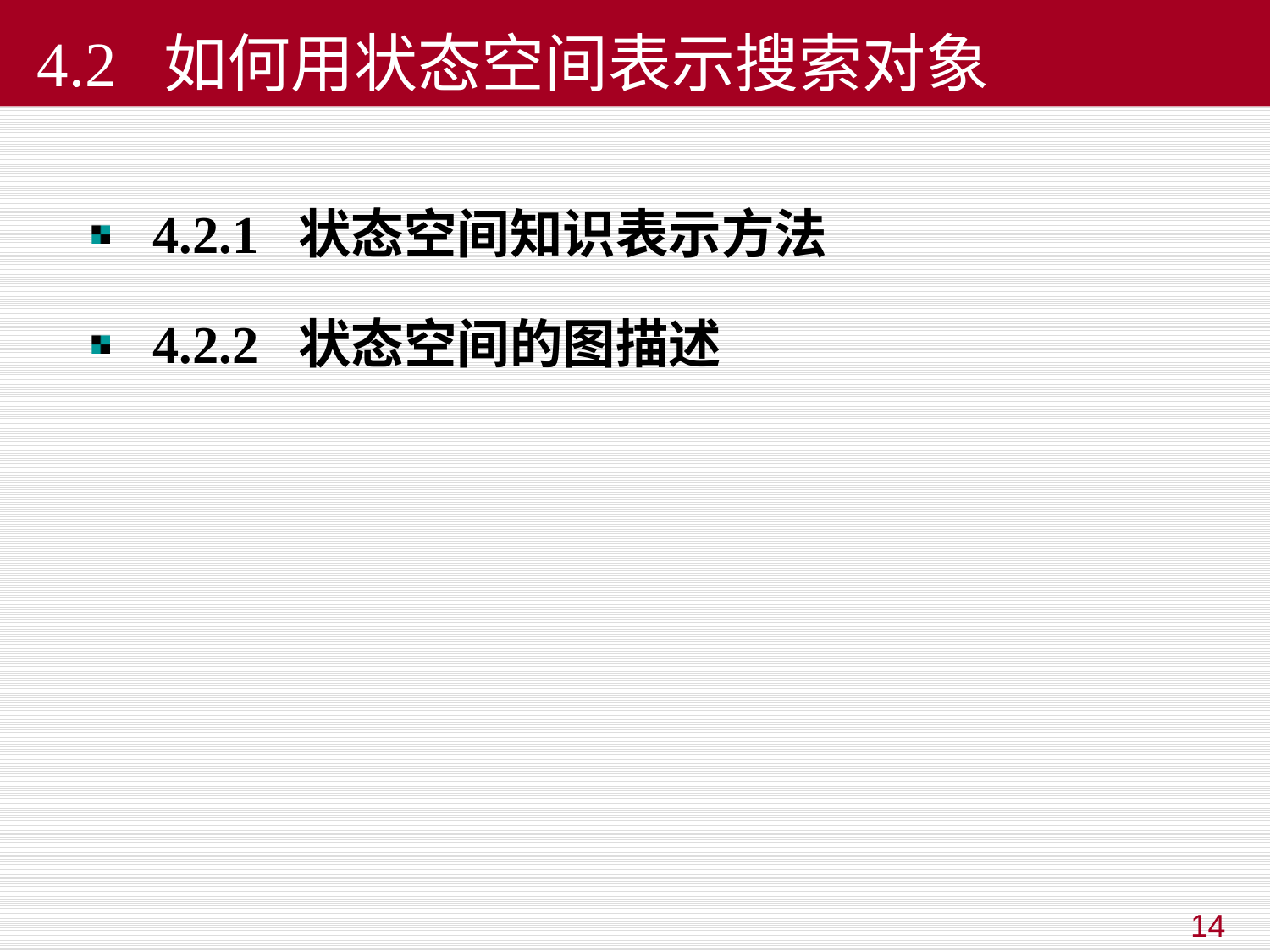

# 4.2  如何用状态空间表示搜索对象
4.2.1  状态空间知识表示方法
4.2.2  状态空间的图描述

14